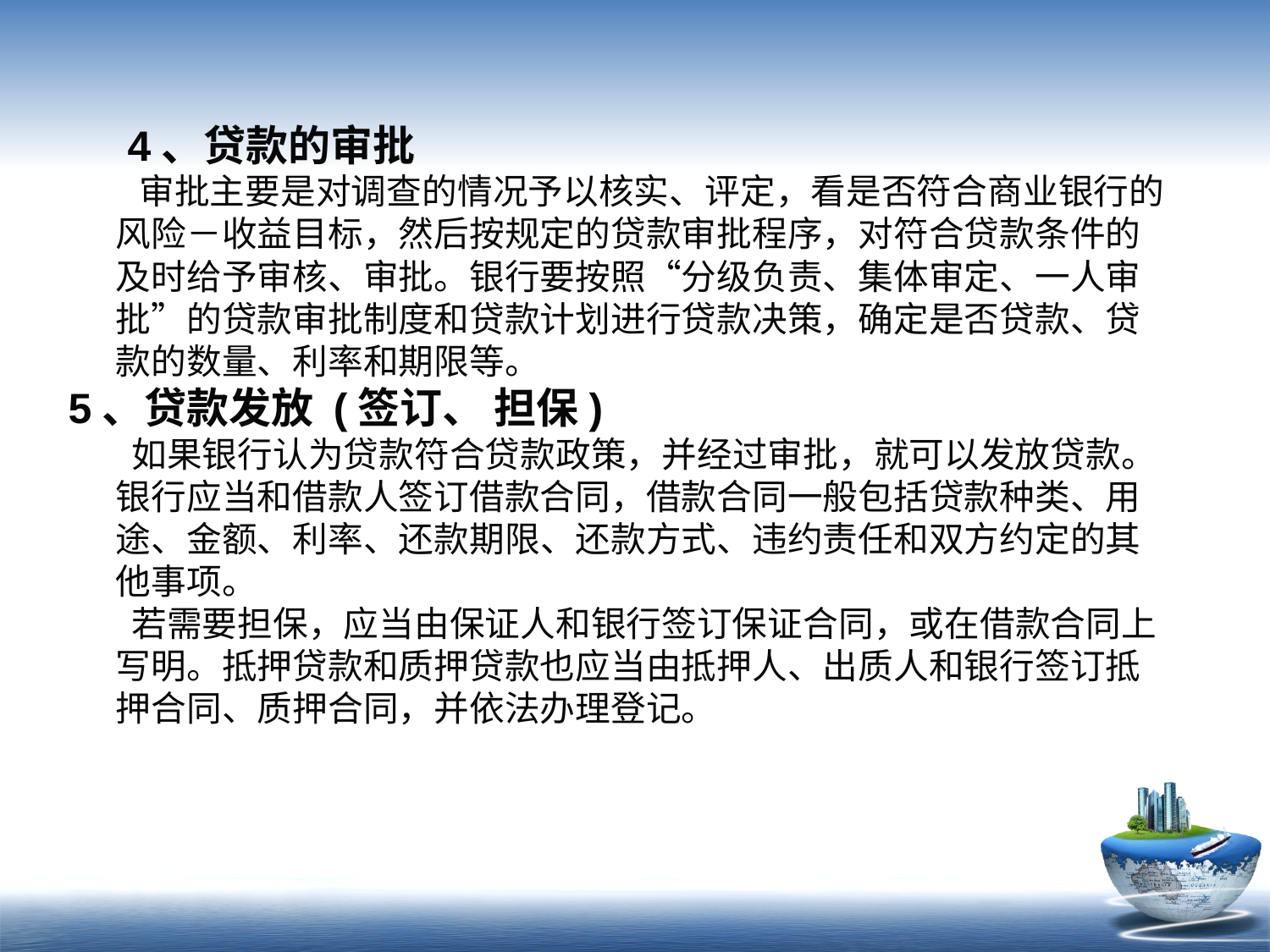

4、贷款的审批
        审批主要是对调查的情况予以核实、评定，看是否符合商业银行的风险－收益目标，然后按规定的贷款审批程序，对符合贷款条件的及时给予审核、审批。银行要按照“分级负责、集体审定、一人审批”的贷款审批制度和贷款计划进行贷款决策，确定是否贷款、贷款的数量、利率和期限等。
5、贷款发放 (签订、 担保)
       如果银行认为贷款符合贷款政策，并经过审批，就可以发放贷款。银行应当和借款人签订借款合同，借款合同一般包括贷款种类、用途、金额、利率、还款期限、还款方式、违约责任和双方约定的其他事项。
       若需要担保，应当由保证人和银行签订保证合同，或在借款合同上写明。抵押贷款和质押贷款也应当由抵押人、出质人和银行签订抵押合同、质押合同，并依法办理登记。